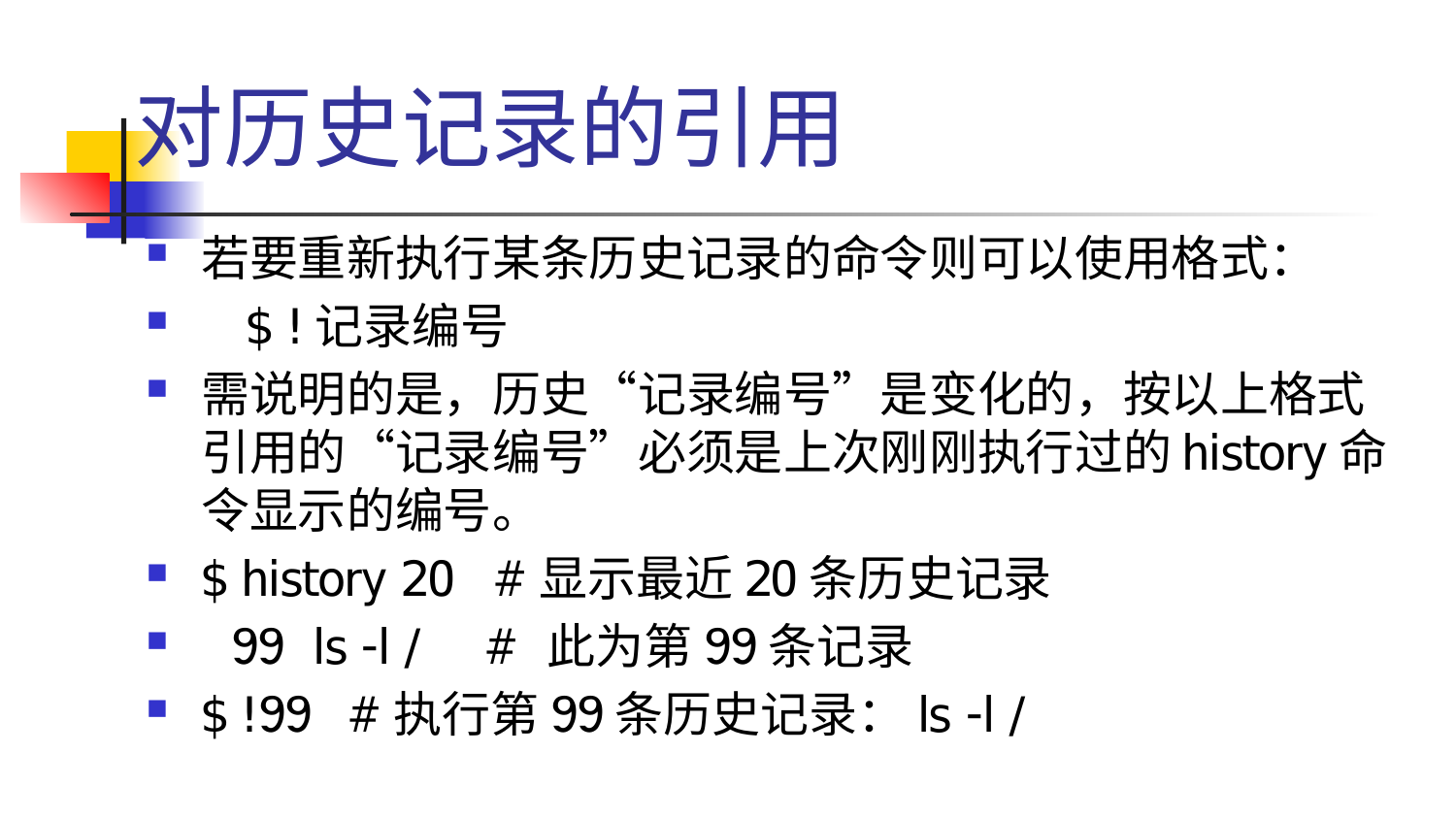

# 对历史记录的引用
若要重新执行某条历史记录的命令则可以使用格式：
   $ !记录编号
需说明的是，历史“记录编号”是变化的，按以上格式引用的“记录编号”必须是上次刚刚执行过的history命令显示的编号。
$ history 20	#显示最近20条历史记录
  99  ls -l /    # 此为第99条记录
$ !99	#执行第99条历史记录：ls -l /